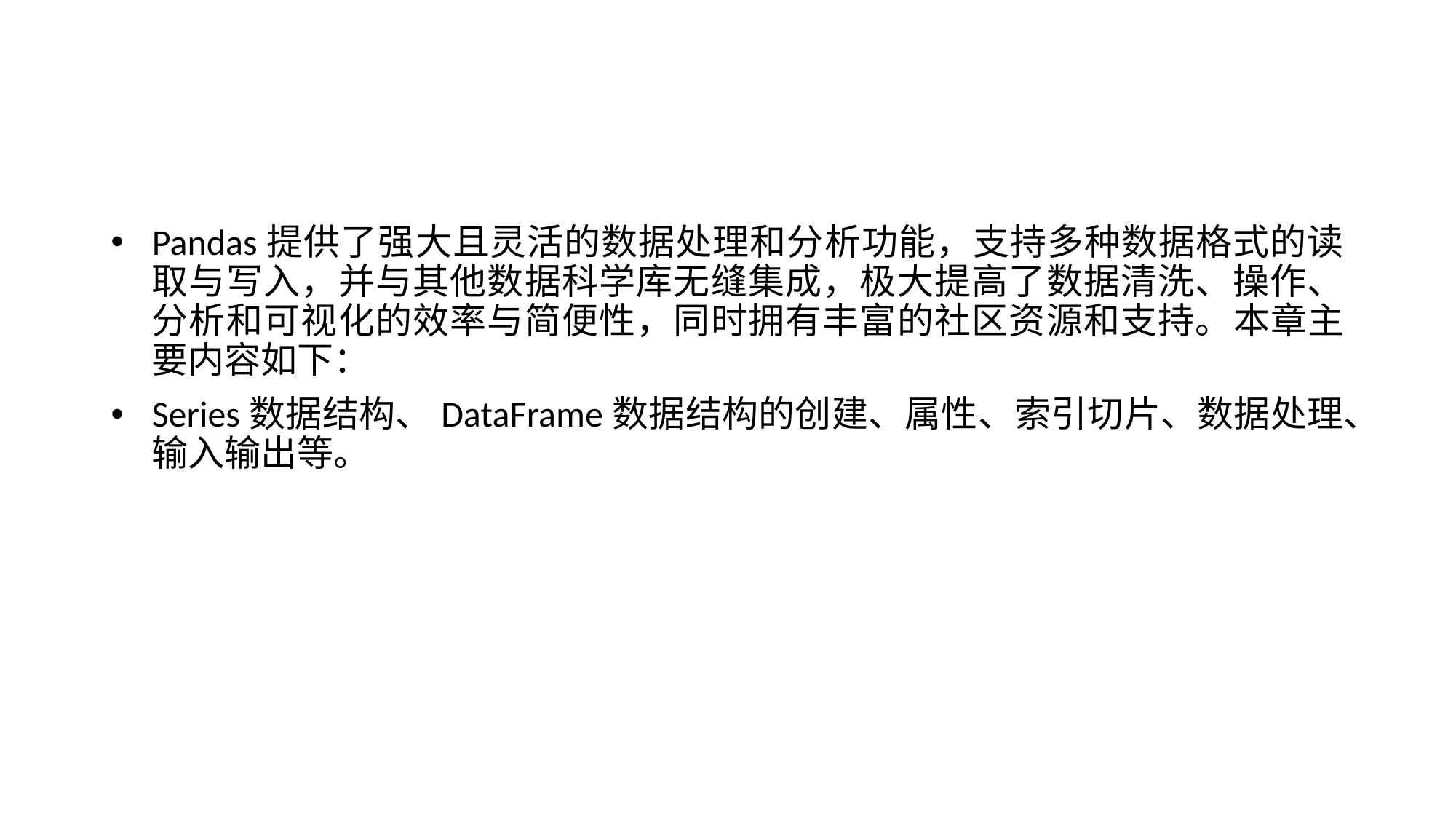

Pandas提供了强大且灵活的数据处理和分析功能，支持多种数据格式的读取与写入，并与其他数据科学库无缝集成，极大提高了数据清洗、操作、分析和可视化的效率与简便性，同时拥有丰富的社区资源和支持。本章主要内容如下：
Series数据结构、DataFrame数据结构的创建、属性、索引切片、数据处理、输入输出等。